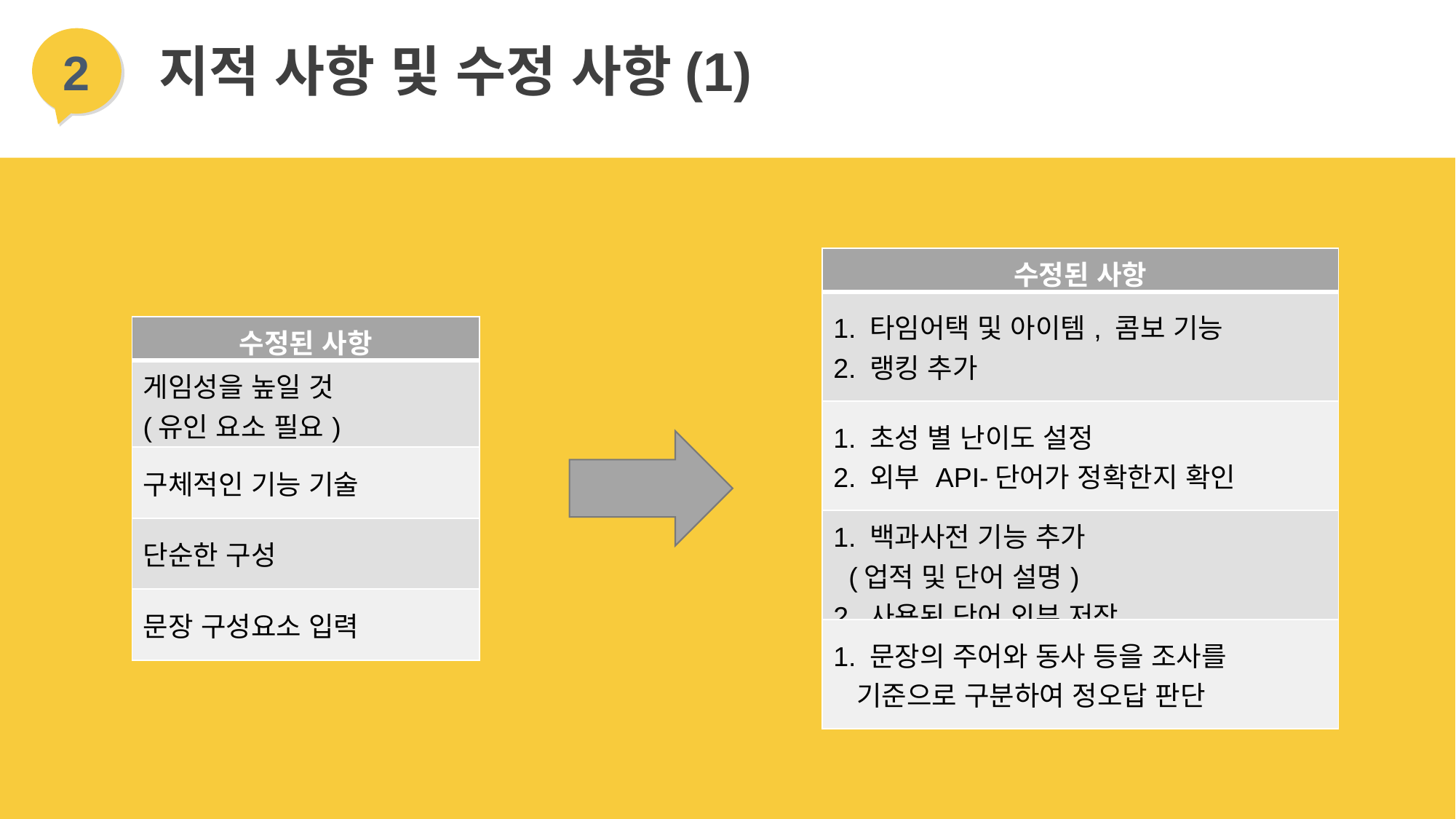

2

지적 사항 및 수정 사항(1)
| 수정된 사항 |
| --- |
| 1. 타임어택 및 아이템, 콤보 기능 2. 랭킹 추가 |
| 1. 초성 별 난이도 설정 2. 외부 API-단어가 정확한지 확인 |
| 1. 백과사전 기능 추가 (업적 및 단어 설명) 2. 사용된 단어 외부 저장 |
| 1. 문장의 주어와 동사 등을 조사를 기준으로 구분하여 정오답 판단 |
| 수정된 사항 |
| --- |
| 게임성을 높일 것 (유인 요소 필요) |
| 구체적인 기능 기술 |
| 단순한 구성 |
| 문장 구성요소 입력 |